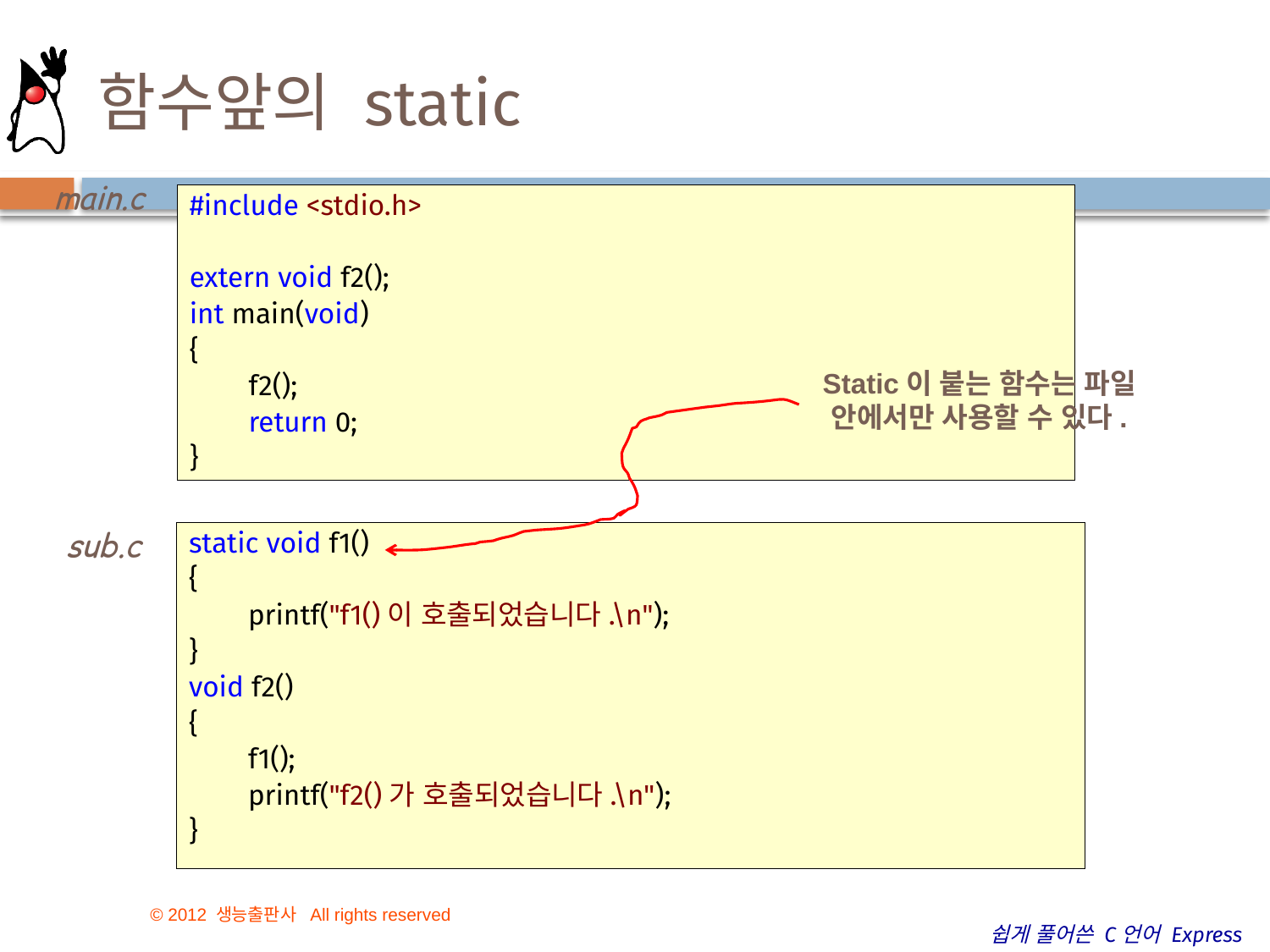

# 함수앞의 static
main.c
#include <stdio.h>

extern void f2();
int main(void)
{
        f2();
        return 0;
}
Static이 붙는 함수는 파일 안에서만 사용할 수 있다.

sub.c
static void f1()
{
        printf("f1()이 호출되었습니다.\n");
}
void f2()
{
        f1();
        printf("f2()가 호출되었습니다.\n");
}